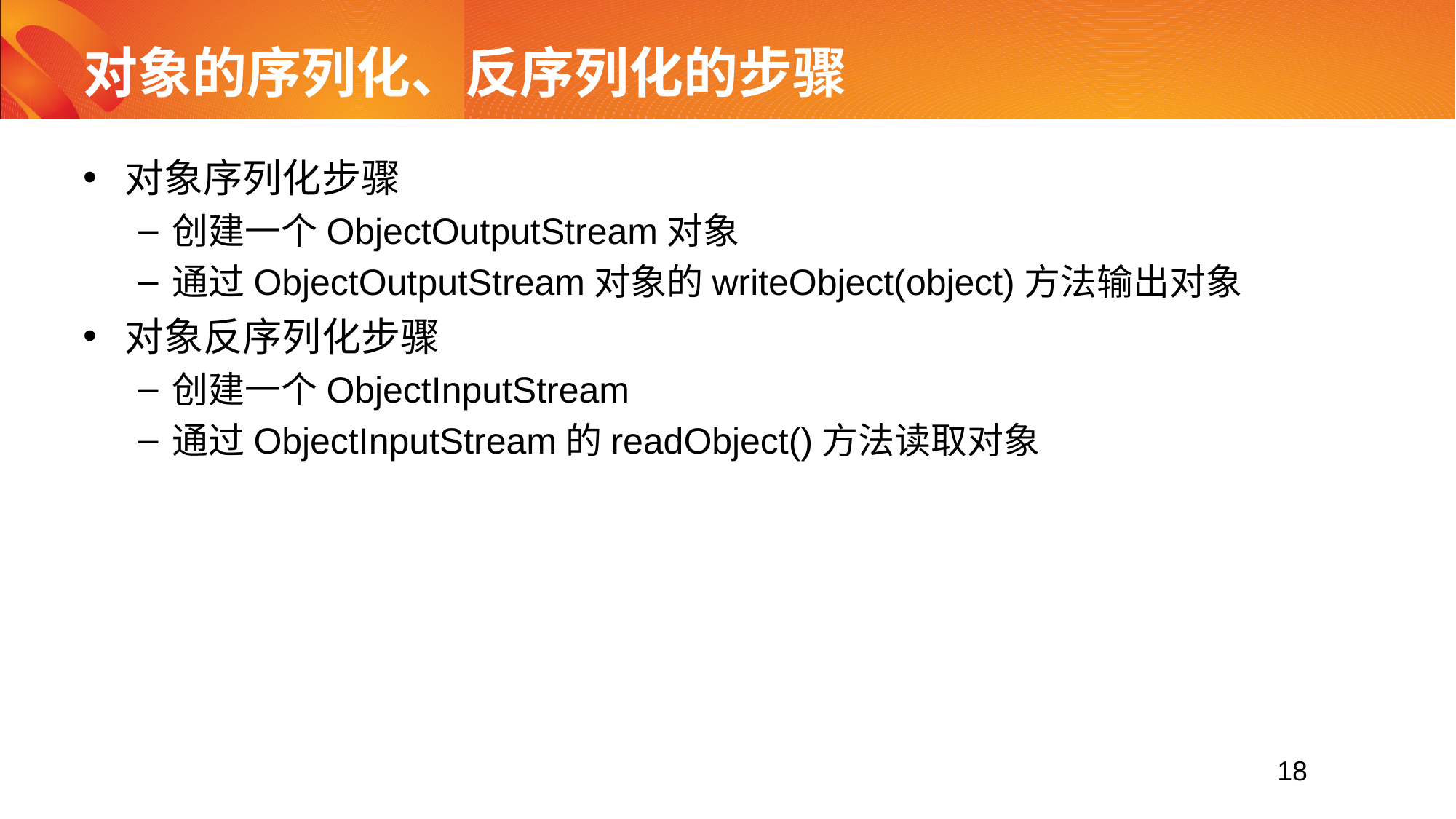

# 对象的序列化、反序列化的步骤
对象序列化步骤
创建一个ObjectOutputStream对象
通过ObjectOutputStream对象的writeObject(object)方法输出对象
对象反序列化步骤
创建一个ObjectInputStream
通过ObjectInputStream的readObject()方法读取对象